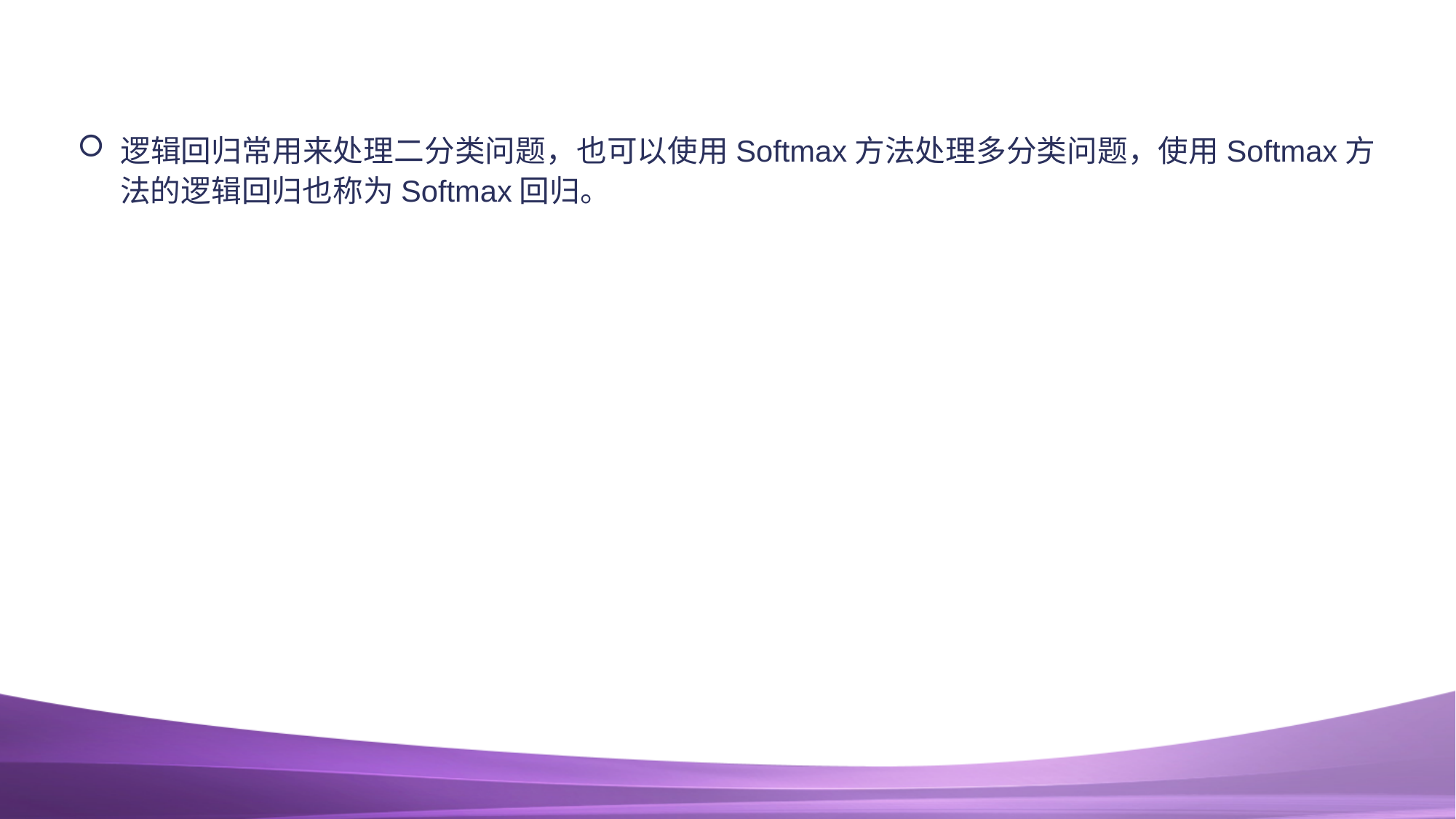

#
逻辑回归常用来处理二分类问题，也可以使用Softmax方法处理多分类问题，使用Softmax方法的逻辑回归也称为Softmax回归。